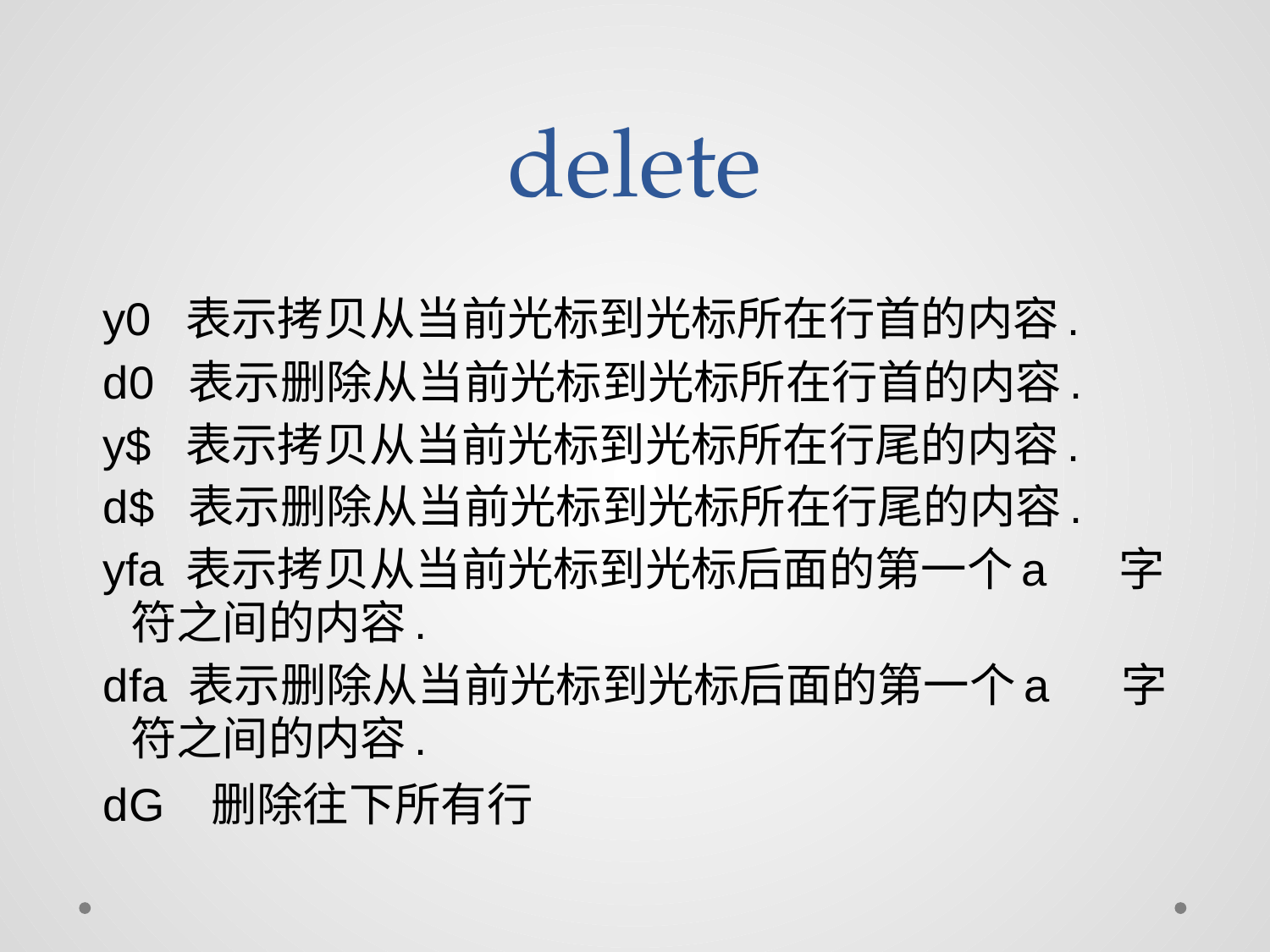

# delete

y0  表示拷贝从当前光标到光标所在行首的内容.
d0  表示删除从当前光标到光标所在行首的内容.
y$  表示拷贝从当前光标到光标所在行尾的内容.
d$  表示删除从当前光标到光标所在行尾的内容.
yfa 表示拷贝从当前光标到光标后面的第一个a     字符之间的内容.
dfa 表示删除从当前光标到光标后面的第一个a     字符之间的内容.
dG   删除往下所有行